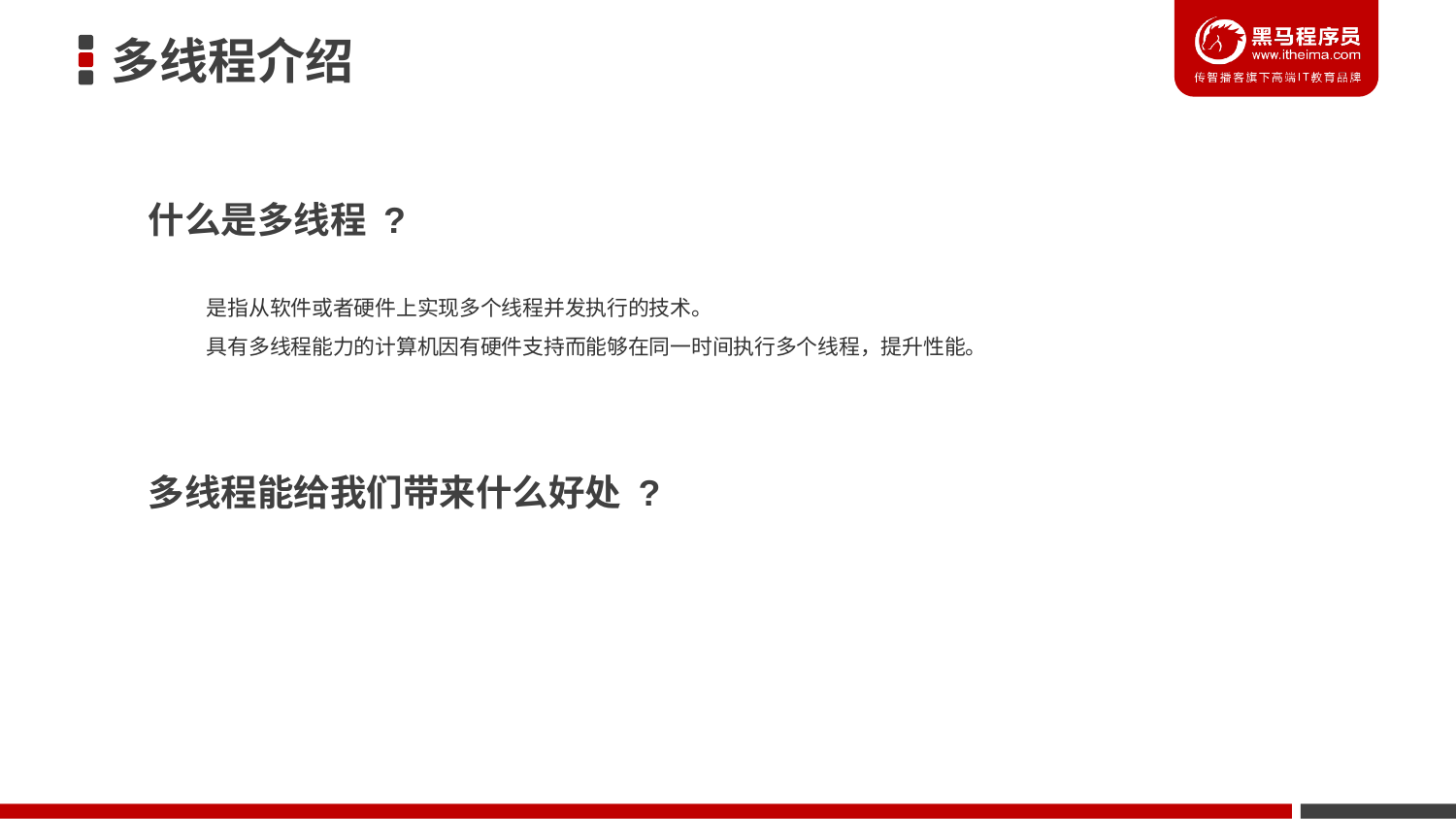

多线程介绍
什么是多线程 ?
是指从软件或者硬件上实现多个线程并发执行的技术。
具有多线程能力的计算机因有硬件支持而能够在同一时间执行多个线程，提升性能。
多线程能给我们带来什么好处 ?